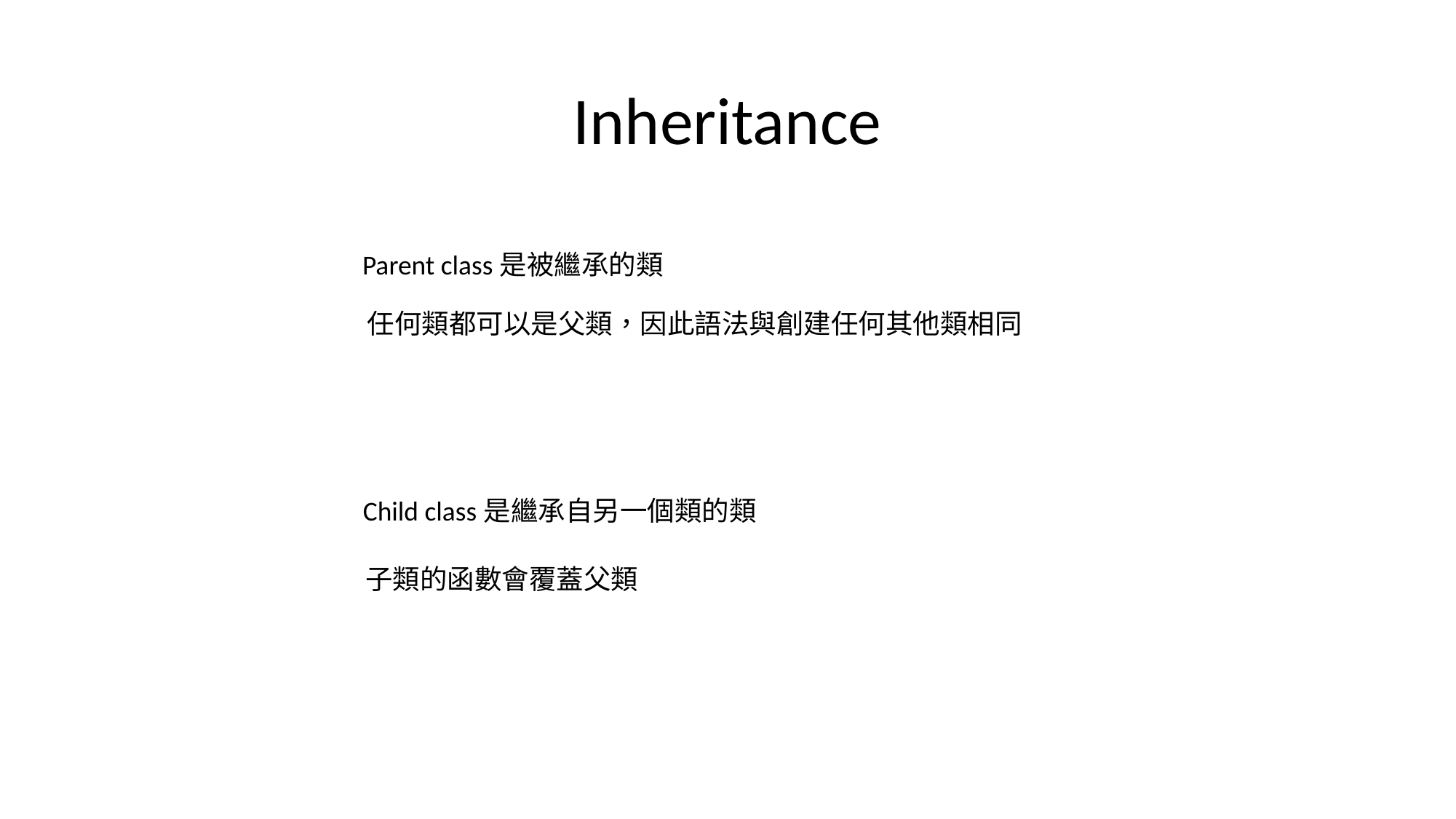

# Inheritance
Parent class是被繼承的類
任何類都可以是父類，因此語法與創建任何其他類相同
Child class是繼承自另一個類的類
子類的函數會覆蓋父類